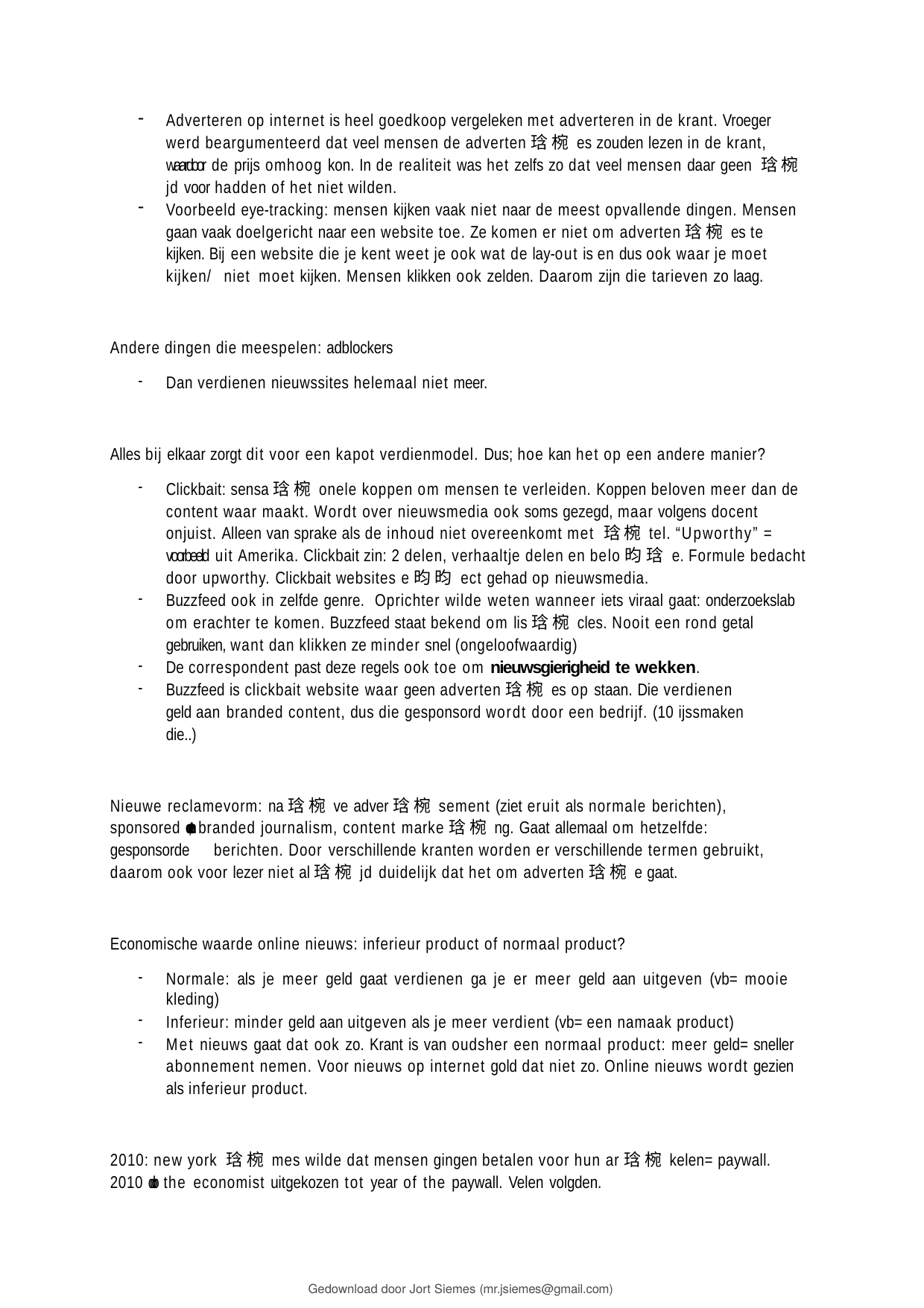

Adverteren op internet is heel goedkoop vergeleken met adverteren in de krant. Vroeger werd beargumenteerd dat veel mensen de adverten琀椀es zouden lezen in de krant, waardoor de prijs omhoog kon. In de realiteit was het zelfs zo dat veel mensen daar geen 琀椀jd voor hadden of het niet wilden.
Voorbeeld eye-tracking: mensen kijken vaak niet naar de meest opvallende dingen. Mensen gaan vaak doelgericht naar een website toe. Ze komen er niet om adverten琀椀es te kijken. Bij een website die je kent weet je ook wat de lay-out is en dus ook waar je moet kijken/ niet moet kijken. Mensen klikken ook zelden. Daarom zijn die tarieven zo laag.

Andere dingen die meespelen: adblockers
Dan verdienen nieuwssites helemaal niet meer.

Alles bij elkaar zorgt dit voor een kapot verdienmodel. Dus; hoe kan het op een andere manier?
Clickbait: sensa琀椀onele koppen om mensen te verleiden. Koppen beloven meer dan de content waar maakt. Wordt over nieuwsmedia ook soms gezegd, maar volgens docent onjuist. Alleen van sprake als de inhoud niet overeenkomt met 琀椀tel. “Upworthy” = voorbeeld uit Amerika. Clickbait zin: 2 delen, verhaaltje delen en belo昀琀e. Formule bedacht door upworthy. Clickbait websites e昀昀ect gehad op nieuwsmedia.
Buzzfeed ook in zelfde genre. Oprichter wilde weten wanneer iets viraal gaat: onderzoekslab om erachter te komen. Buzzfeed staat bekend om lis琀椀cles. Nooit een rond getal gebruiken, want dan klikken ze minder snel (ongeloofwaardig)
De correspondent past deze regels ook toe om nieuwsgierigheid te wekken.
Buzzfeed is clickbait website waar geen adverten琀椀es op staan. Die verdienen geld aan branded content, dus die gesponsord wordt door een bedrijf. (10 ijssmaken die..)

Nieuwe reclamevorm: na琀椀ve adver琀椀sement (ziet eruit als normale berichten), sponsored content, branded journalism, content marke琀椀ng. Gaat allemaal om hetzelfde: gesponsorde  berichten. Door verschillende kranten worden er verschillende termen gebruikt, daarom ook voor lezer niet al琀椀jd duidelijk dat het om adverten琀椀e gaat.

Economische waarde online nieuws: inferieur product of normaal product?
Normale: als je meer geld gaat verdienen ga je er meer geld aan uitgeven (vb= mooie kleding)
Inferieur: minder geld aan uitgeven als je meer verdient (vb= een namaak product)
Met nieuws gaat dat ook zo. Krant is van oudsher een normaal product: meer geld= sneller abonnement nemen. Voor nieuws op internet gold dat niet zo. Online nieuws wordt gezien als inferieur product.

2010: new york 琀椀mes wilde dat mensen gingen betalen voor hun ar琀椀kelen= paywall. 2010 door the economist uitgekozen tot year of the paywall. Velen volgden.
Gedownload door Jort Siemes (mr.jsiemes@gmail.com)